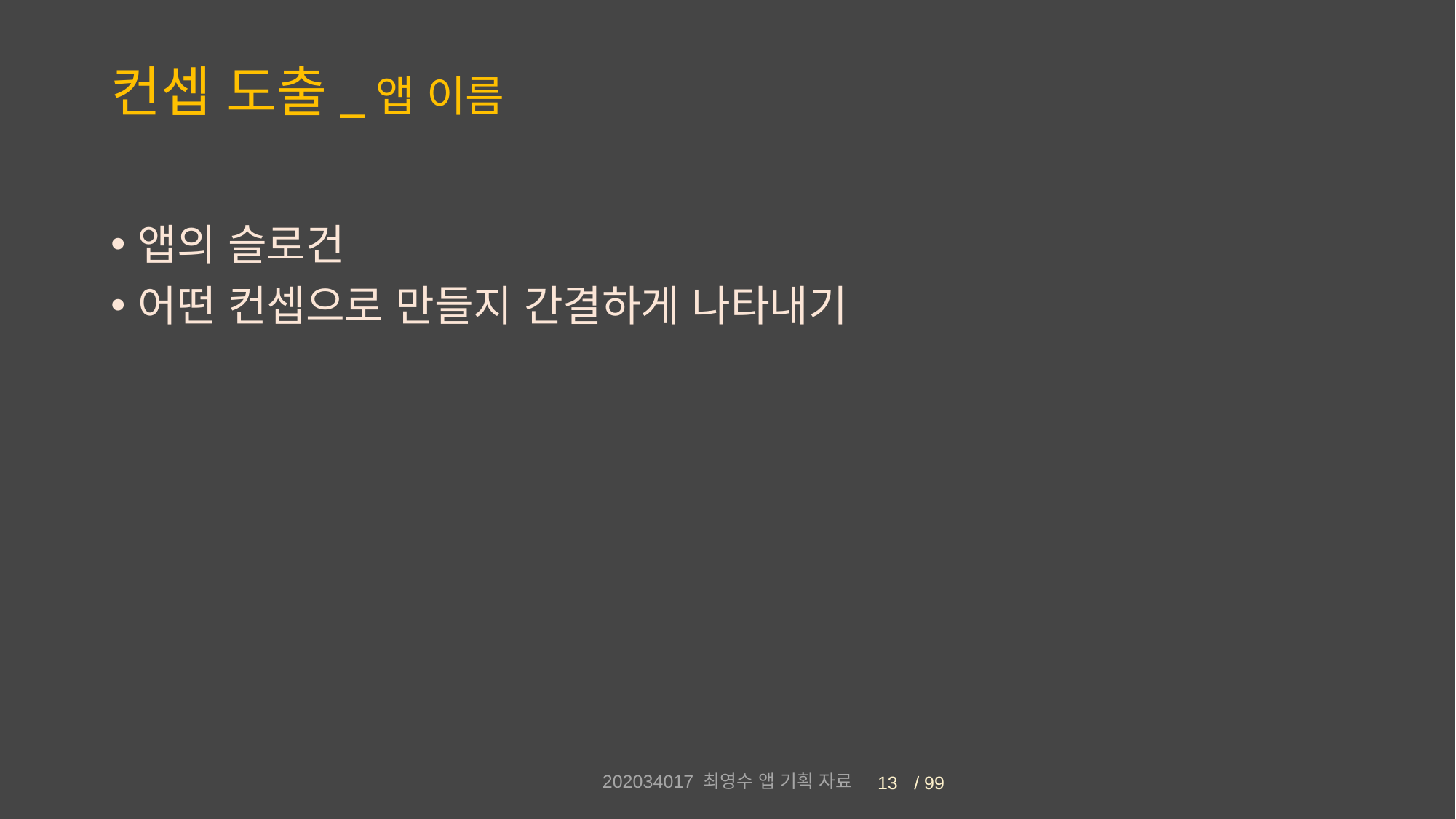

# 컨셉 도출_앱 이름
앱의 슬로건
어떤 컨셉으로 만들지 간결하게 나타내기
202034017 최영수 앱 기획 자료
13